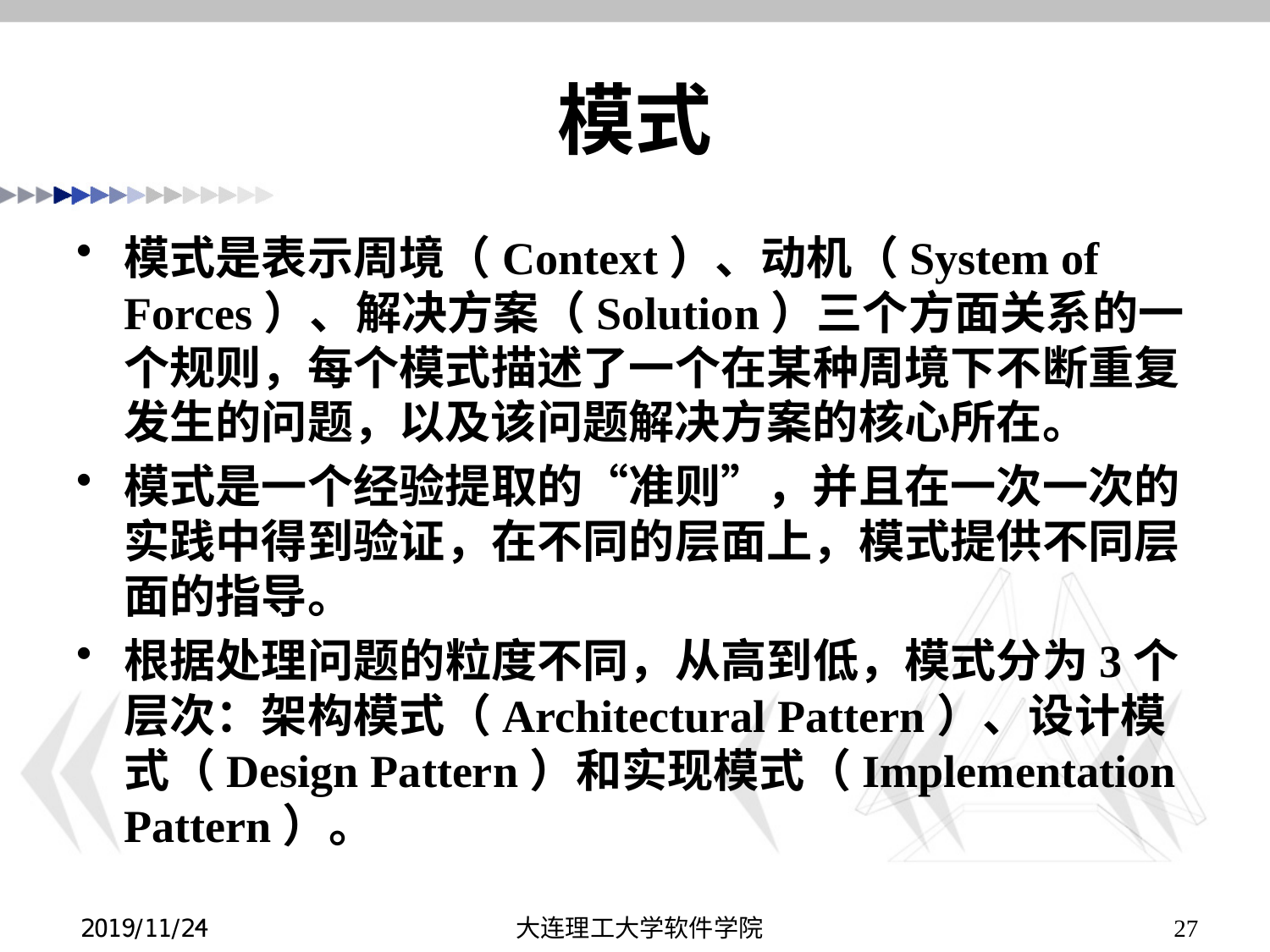

# 模式
模式是表示周境（Context）、动机（System of Forces）、解决方案（Solution）三个方面关系的一个规则，每个模式描述了一个在某种周境下不断重复发生的问题，以及该问题解决方案的核心所在。
模式是一个经验提取的“准则”，并且在一次一次的实践中得到验证，在不同的层面上，模式提供不同层面的指导。
根据处理问题的粒度不同，从高到低，模式分为3个层次：架构模式（Architectural Pattern）、设计模式（Design Pattern）和实现模式（Implementation Pattern）。
2019/11/24
大连理工大学软件学院
27